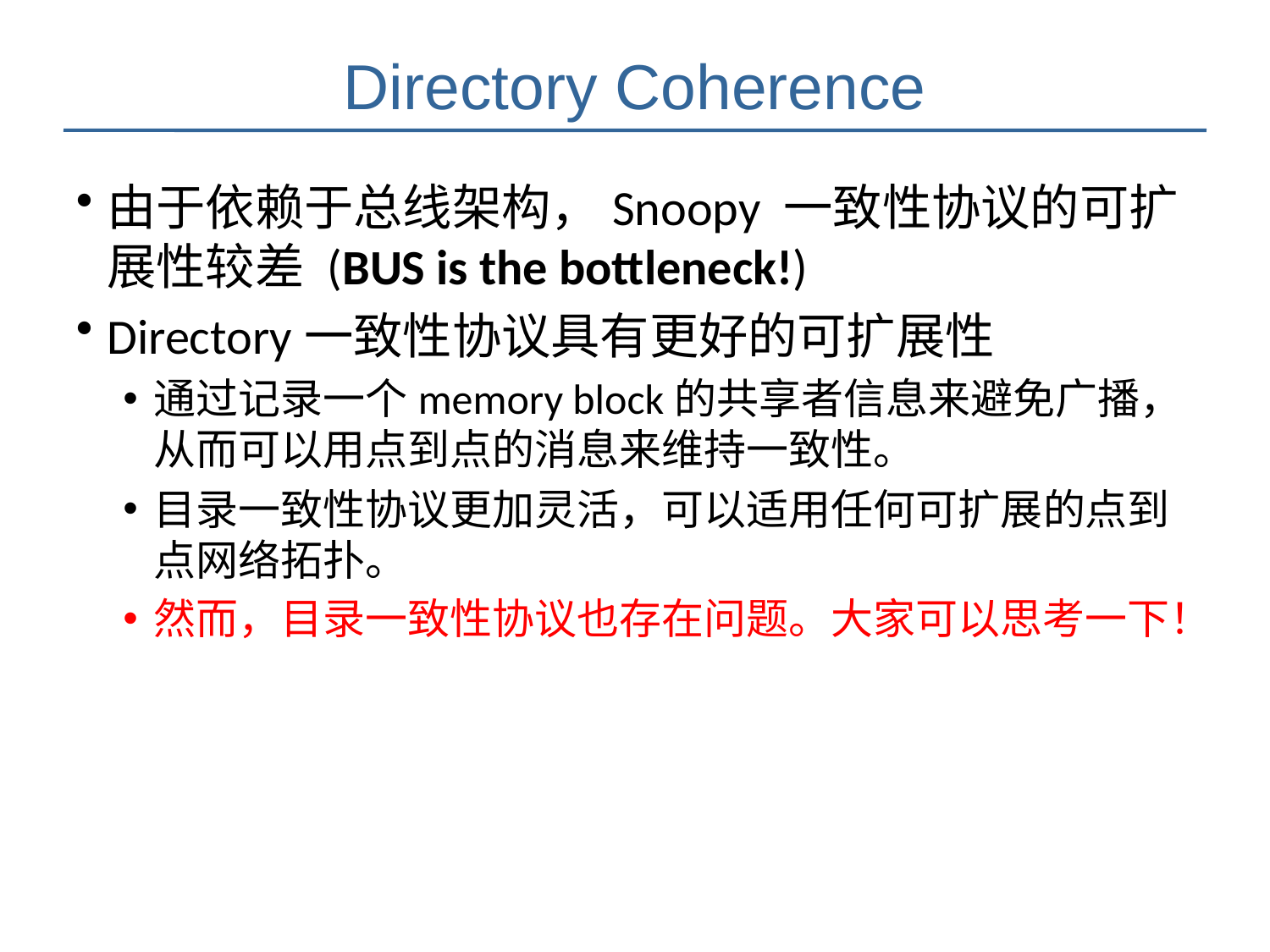

# Directory Coherence
由于依赖于总线架构，Snoopy 一致性协议的可扩展性较差 (BUS is the bottleneck!)
Directory一致性协议具有更好的可扩展性
通过记录一个memory block的共享者信息来避免广播，从而可以用点到点的消息来维持一致性。
目录一致性协议更加灵活，可以适用任何可扩展的点到点网络拓扑。
然而，目录一致性协议也存在问题。大家可以思考一下！